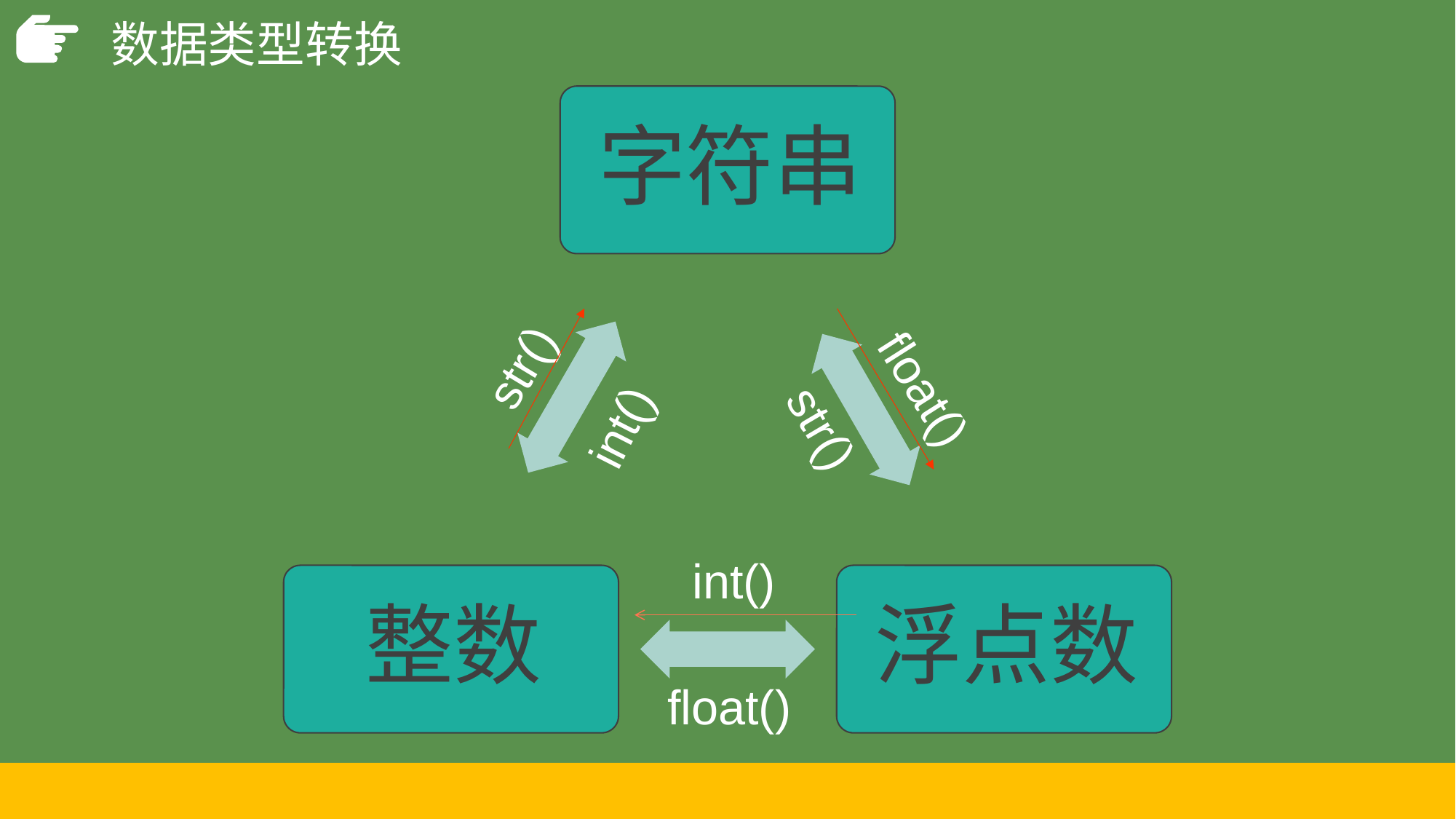

数据类型转换
字符串

浮点数

整数

str()
float()
int()
str()
int()
float()